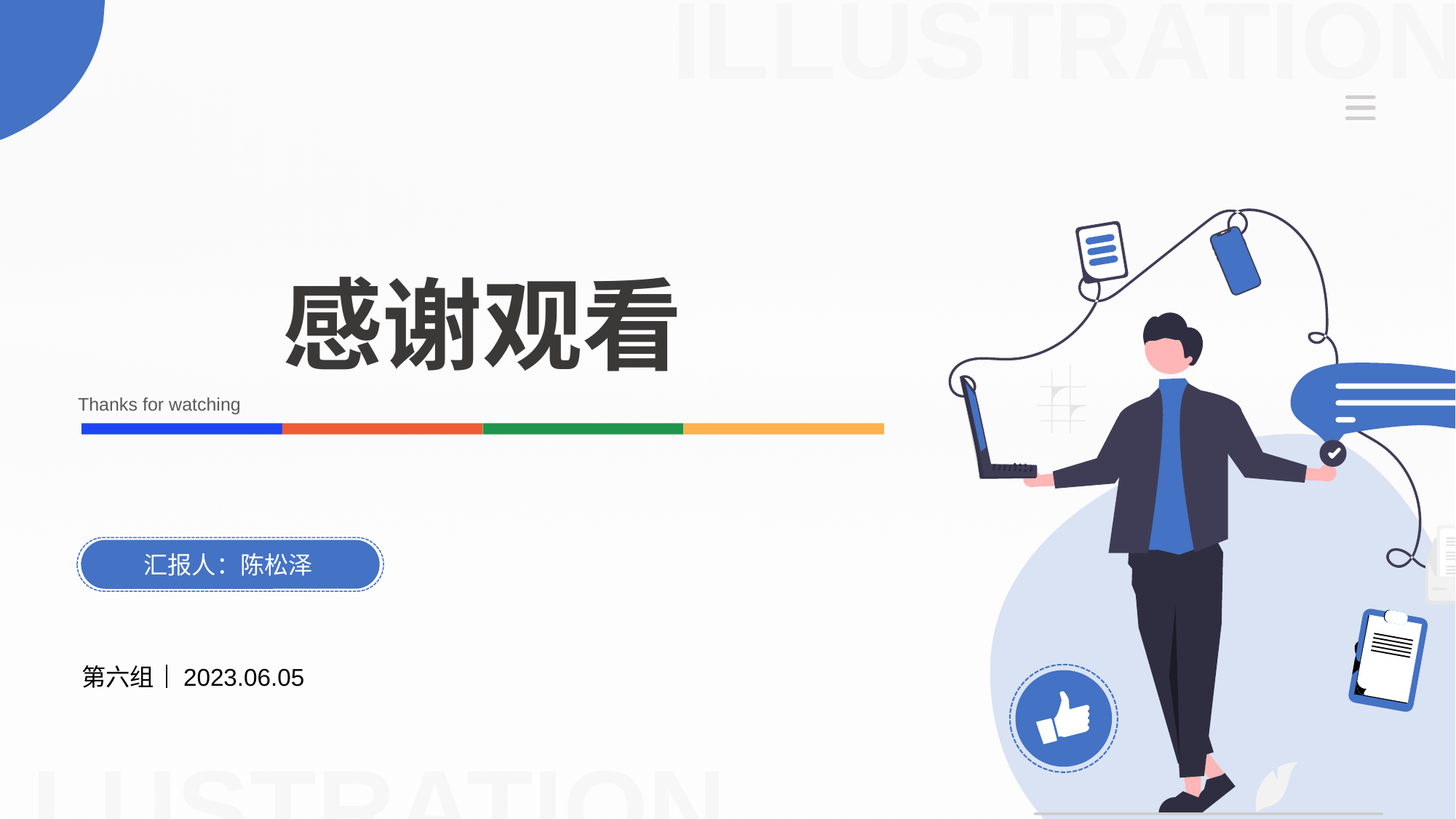

ILLUSTRATION
感谢观看
Thanks for watching

汇报人：陈松泽
2023.06.05
第六组
ILLUSTRATION